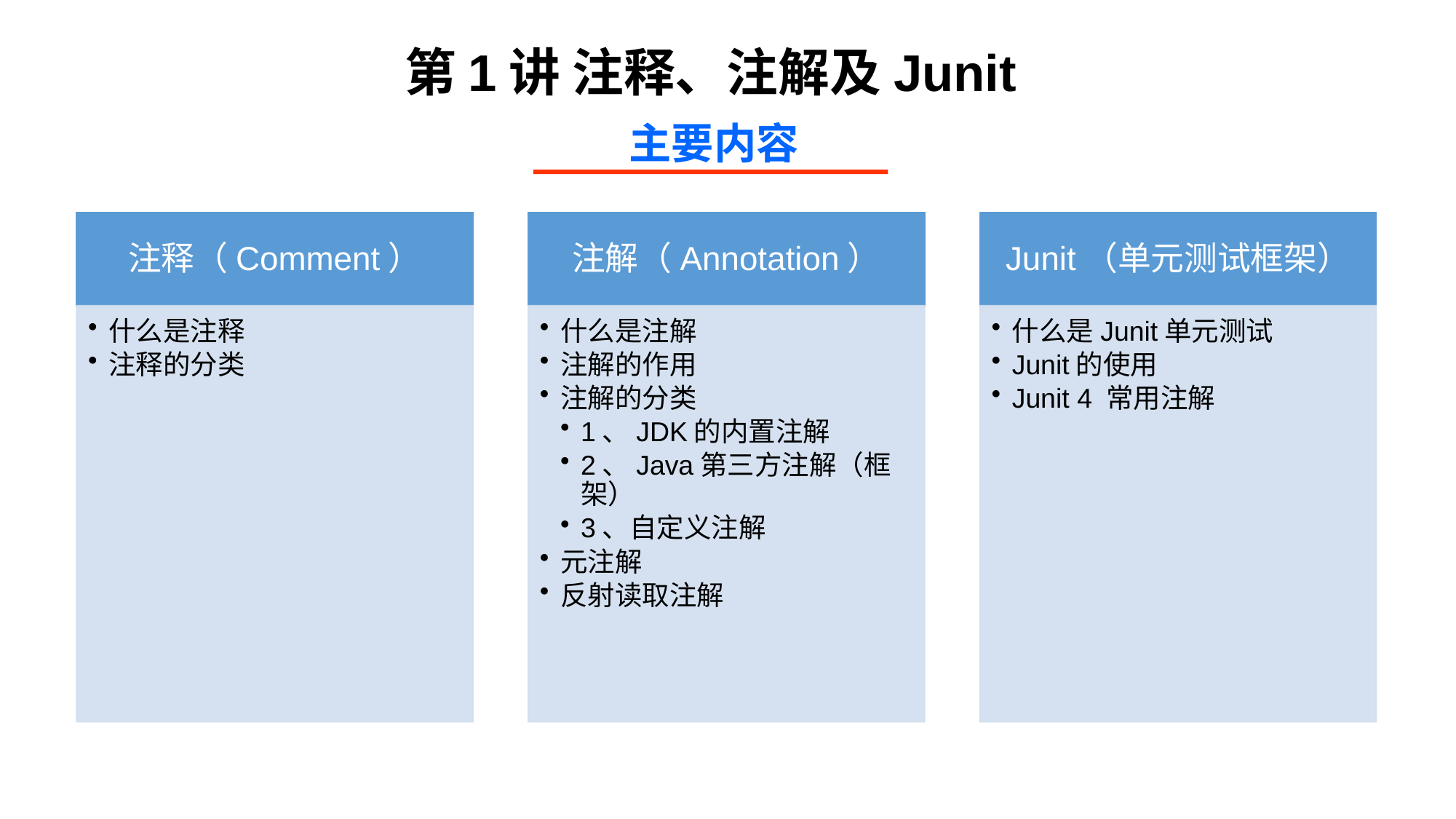

# 第1讲 注释、注解及Junit
主要内容

注释（Comment）
什么是注释
注释的分类
注解（Annotation）
什么是注解
注解的作用
注解的分类
1、JDK的内置注解
2、Java第三方注解（框架）
3、自定义注解
元注解
反射读取注解
Junit（单元测试框架）
什么是Junit单元测试
Junit的使用
Junit 4 常用注解